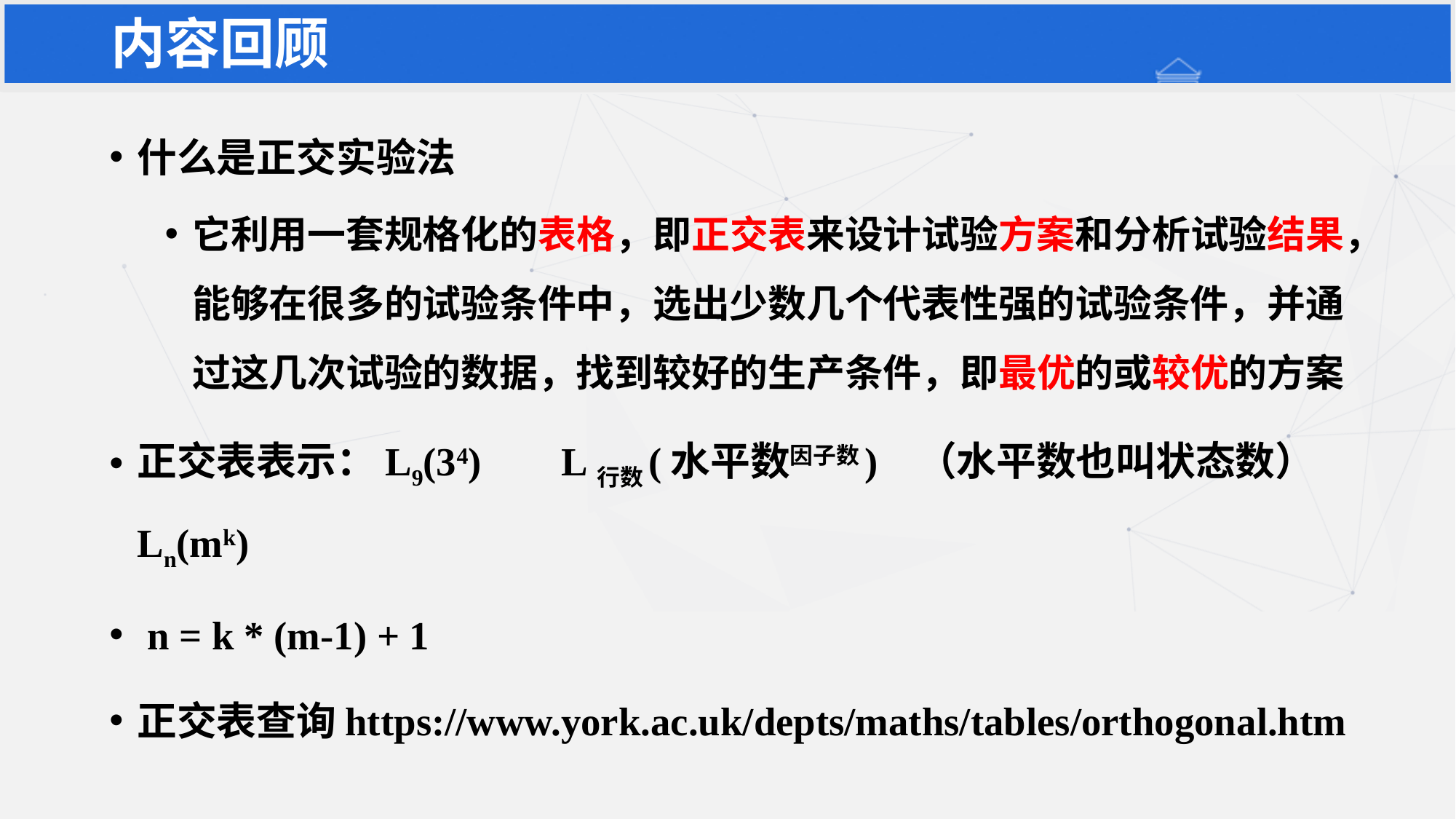

# 内容回顾
什么是正交实验法
它利用一套规格化的表格，即正交表来设计试验方案和分析试验结果，能够在很多的试验条件中，选出少数几个代表性强的试验条件，并通过这几次试验的数据，找到较好的生产条件，即最优的或较优的方案
正交表表示：L9(34)        L行数(水平数因子数)   （水平数也叫状态数）    Ln(mk)
 n = k * (m-1) + 1
正交表查询https://www.york.ac.uk/depts/maths/tables/orthogonal.htm